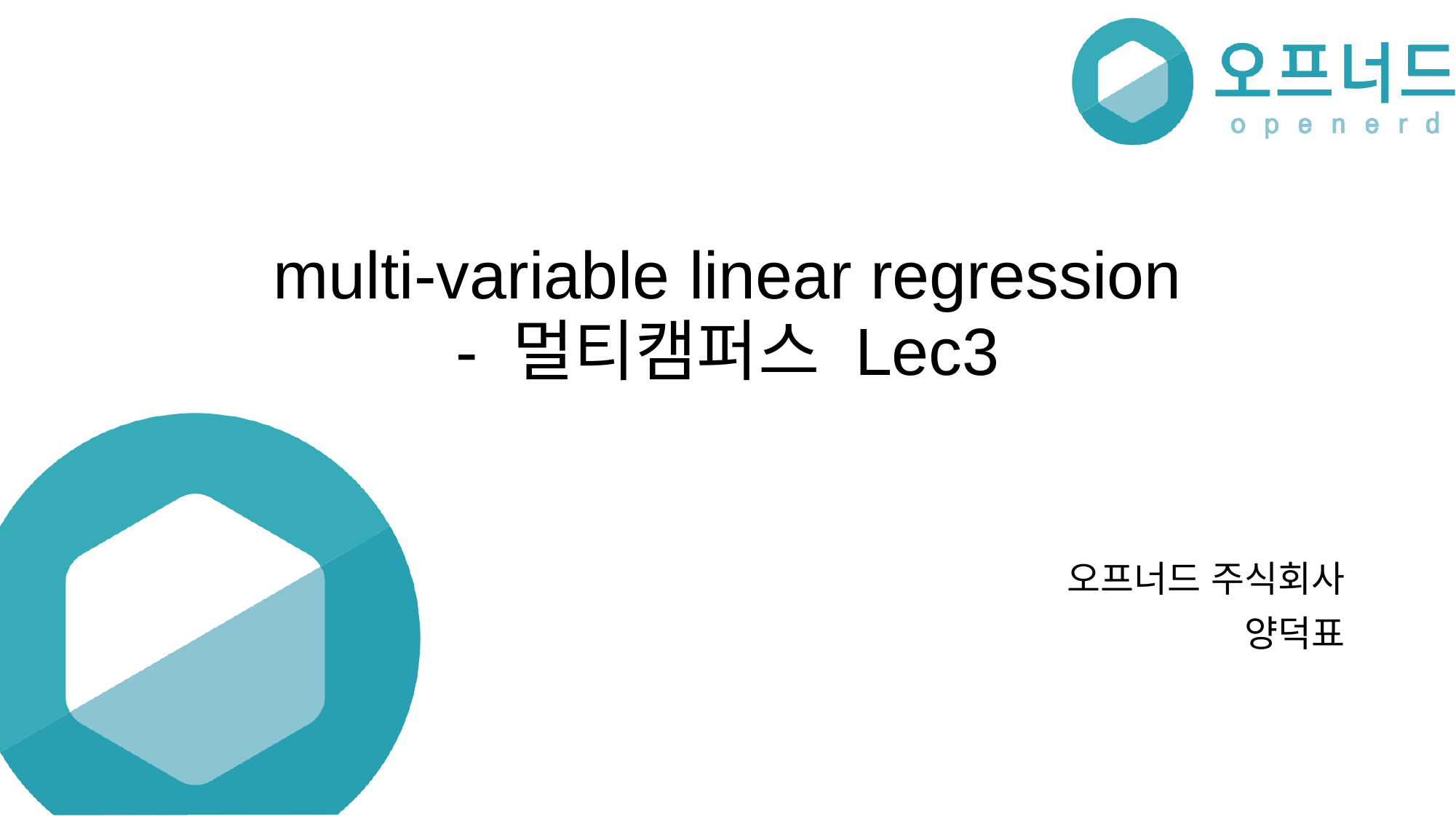

# multi-variable linear regression
- 멀티캠퍼스 Lec3
오프너드 주식회사
양덕표